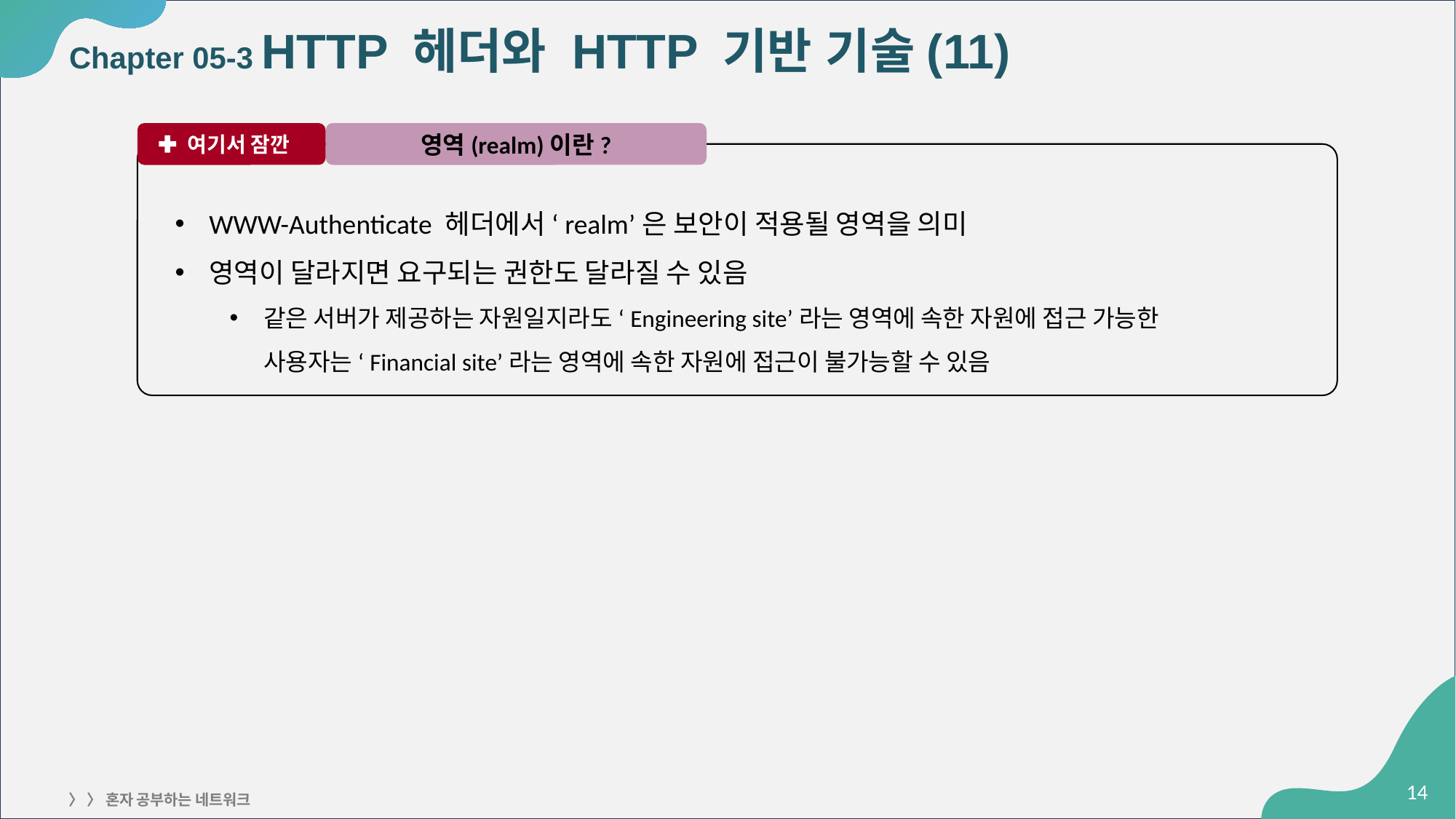

# Chapter 05-3 HTTP 헤더와 HTTP 기반 기술(11)
     여기서 잠깐
영역(realm)이란?

WWW-Authenticate 헤더에서 ‘realm’은 보안이 적용될 영역을 의미
영역이 달라지면 요구되는 권한도 달라질 수 있음
같은 서버가 제공하는 자원일지라도 ‘Engineering site’라는 영역에 속한 자원에 접근 가능한
사용자는 ‘Financial site’라는 영역에 속한 자원에 접근이 불가능할 수 있음
14
〉 〉 혼자 공부하는 네트워크